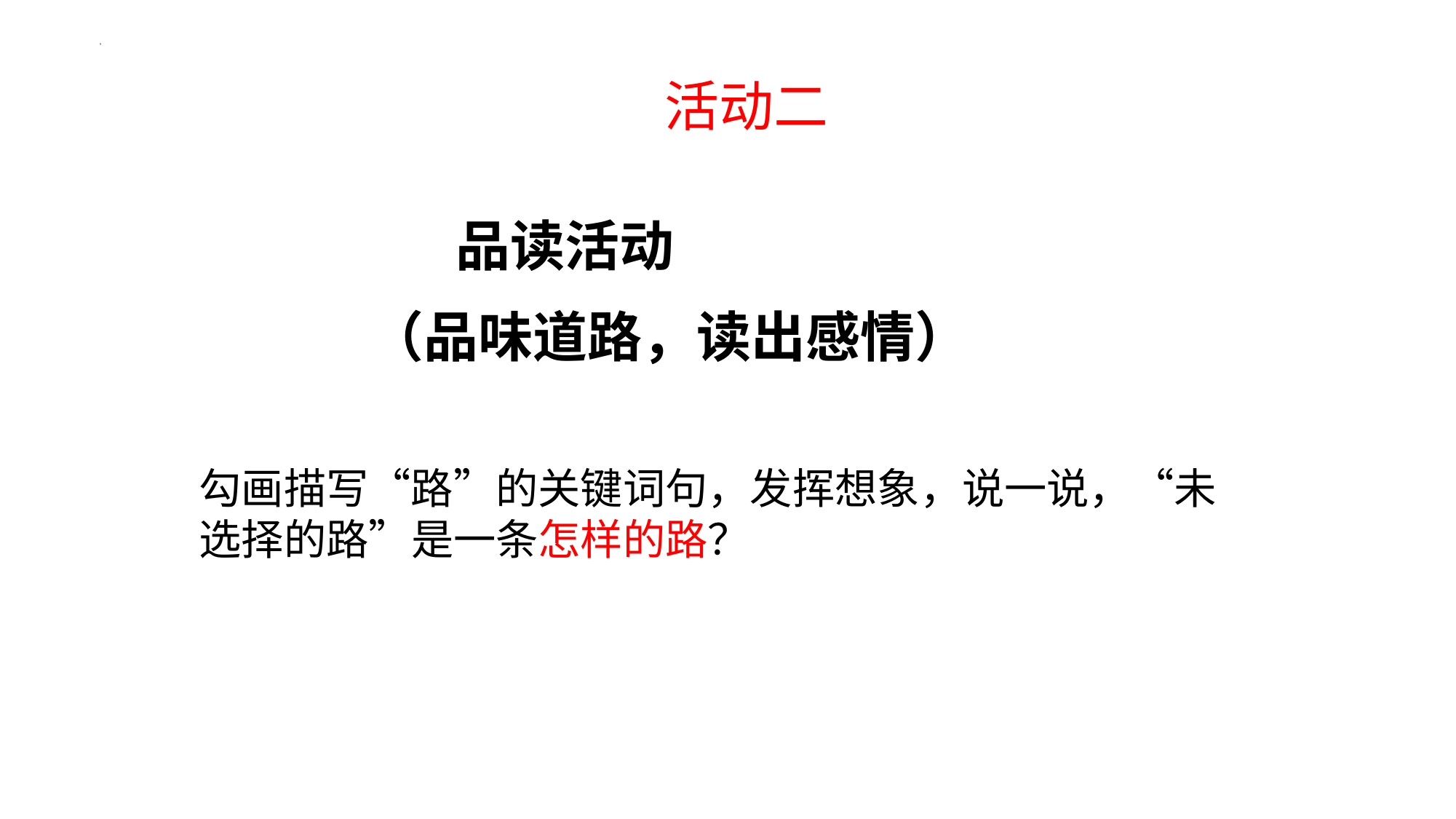

# 活动二
            品读活动
     （品味道路，读出感情）
勾画描写“路”的关键词句，发挥想象，说一说，“未选择的路”是一条怎样的路？